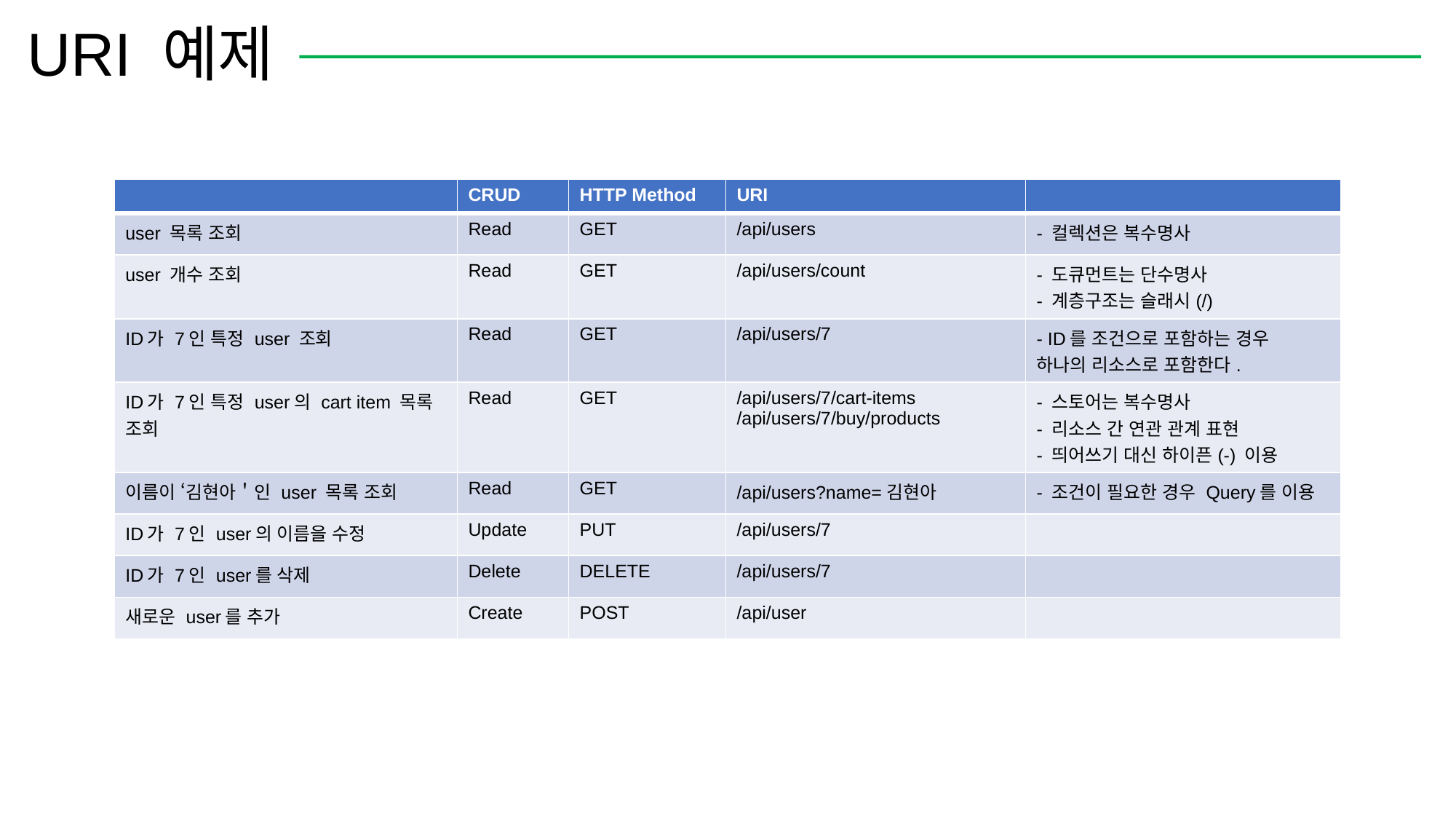

URI 예제
|  | CRUD | HTTP Method | URI |  |
| --- | --- | --- | --- | --- |
| user 목록 조회 | Read | GET | /api/users | - 컬렉션은 복수명사 |
| user 개수 조회 | Read | GET | /api/users/count | - 도큐먼트는 단수명사 - 계층구조는 슬래시(/) |
| ID가 7인 특정 user 조회 | Read | GET | /api/users/7 | - ID를 조건으로 포함하는 경우 하나의 리소스로 포함한다. |
| ID가 7인 특정 user의 cart item 목록 조회 | Read | GET | /api/users/7/cart-items /api/users/7/buy/products | - 스토어는 복수명사 - 리소스 간 연관 관계 표현 - 띄어쓰기 대신 하이픈(-) 이용 |
| 이름이 ‘김현아＇인 user 목록 조회 | Read | GET | /api/users?name=김현아 | - 조건이 필요한 경우 Query를 이용 |
| ID가 7인 user의 이름을 수정 | Update | PUT | /api/users/7 |  |
| ID가 7인 user를 삭제 | Delete | DELETE | /api/users/7 |  |
| 새로운 user를 추가 | Create | POST | /api/user |  |